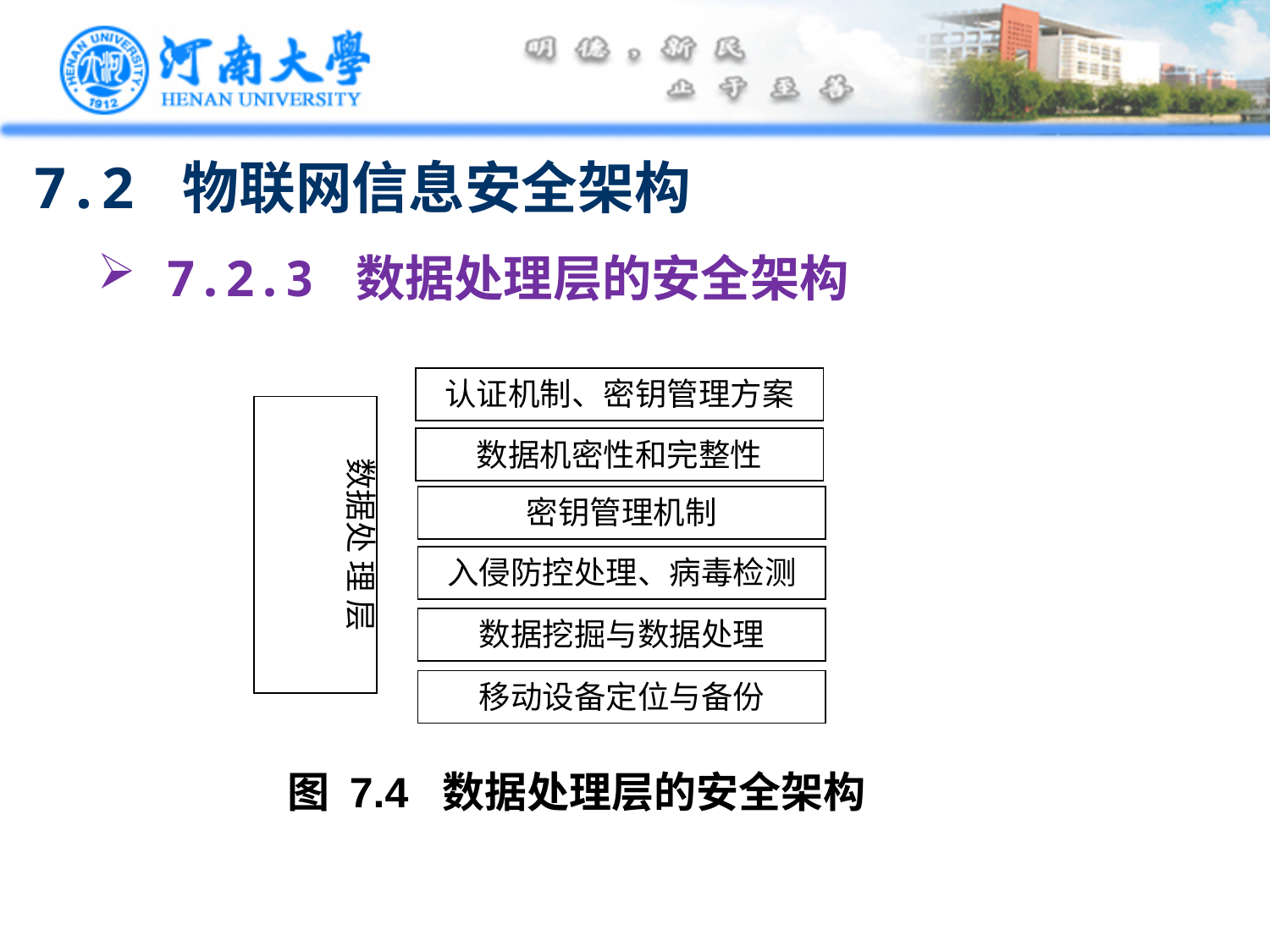

7.2 物联网信息安全架构
 7.2.3 数据处理层的安全架构
认证机制、密钥管理方案

数据处 理 层

数据机密性和完整性

密钥管理机制

入侵防控处理、病毒检测

数据挖掘与数据处理

移动设备定位与备份

图 7.4  数据处理层的安全架构